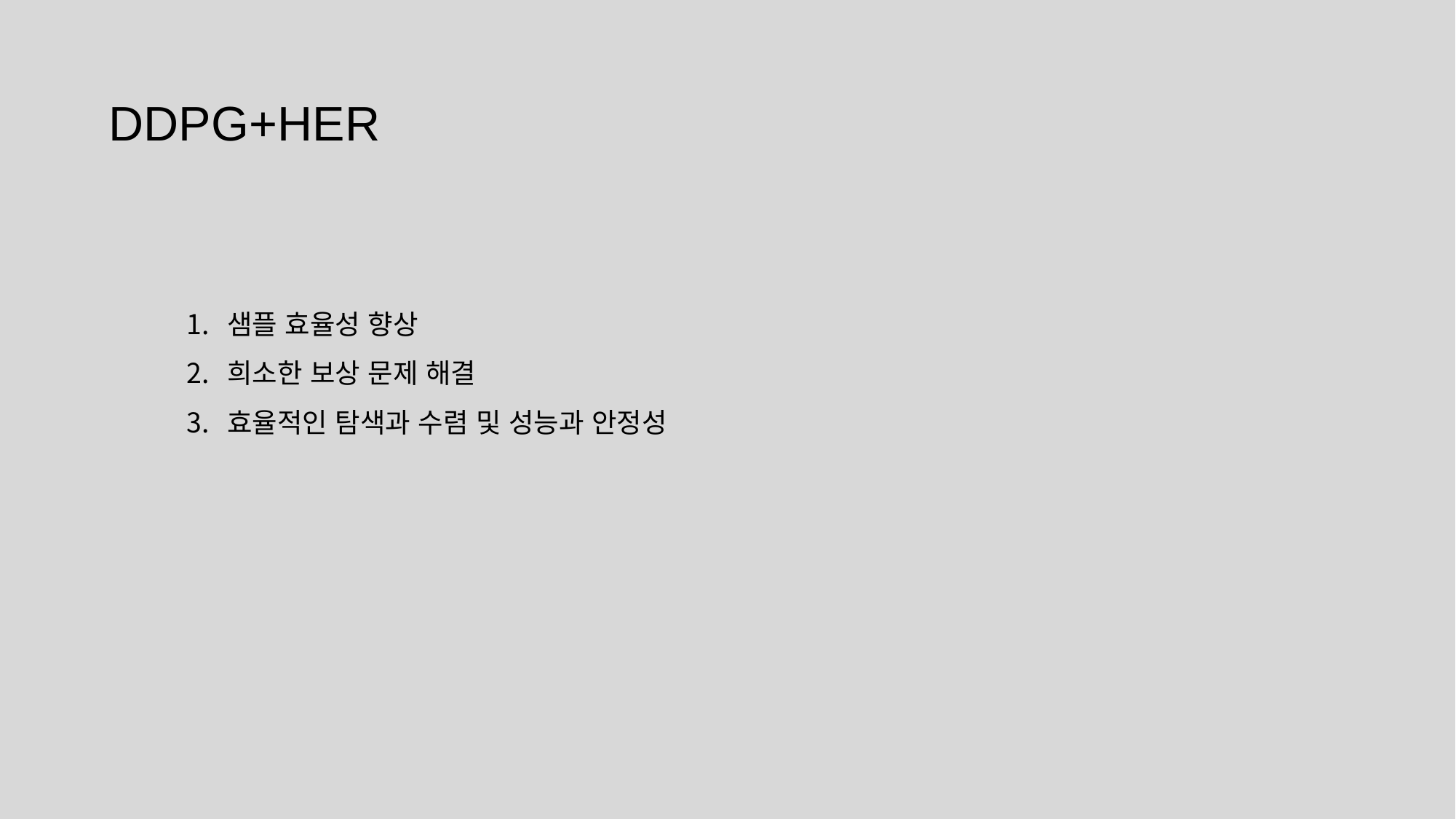

DDPG+HER
샘플 효율성 향상
희소한 보상 문제 해결
효율적인 탐색과 수렴 및 성능과 안정성